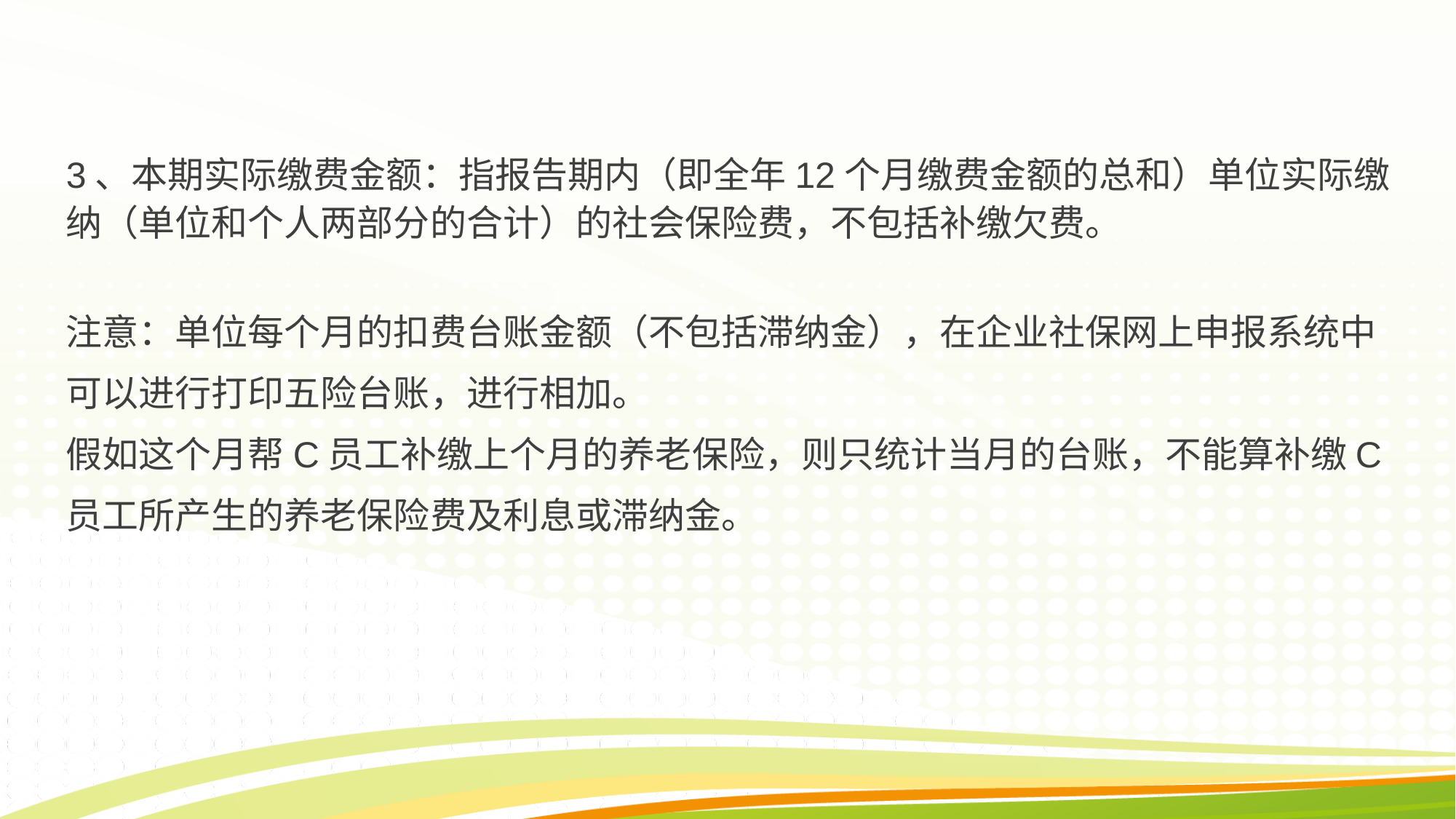

3、本期实际缴费金额：指报告期内（即全年12个月缴费金额的总和）单位实际缴纳（单位和个人两部分的合计）的社会保险费，不包括补缴欠费。

注意：单位每个月的扣费台账金额（不包括滞纳金），在企业社保网上申报系统中可以进行打印五险台账，进行相加。
假如这个月帮C员工补缴上个月的养老保险，则只统计当月的台账，不能算补缴C员工所产生的养老保险费及利息或滞纳金。